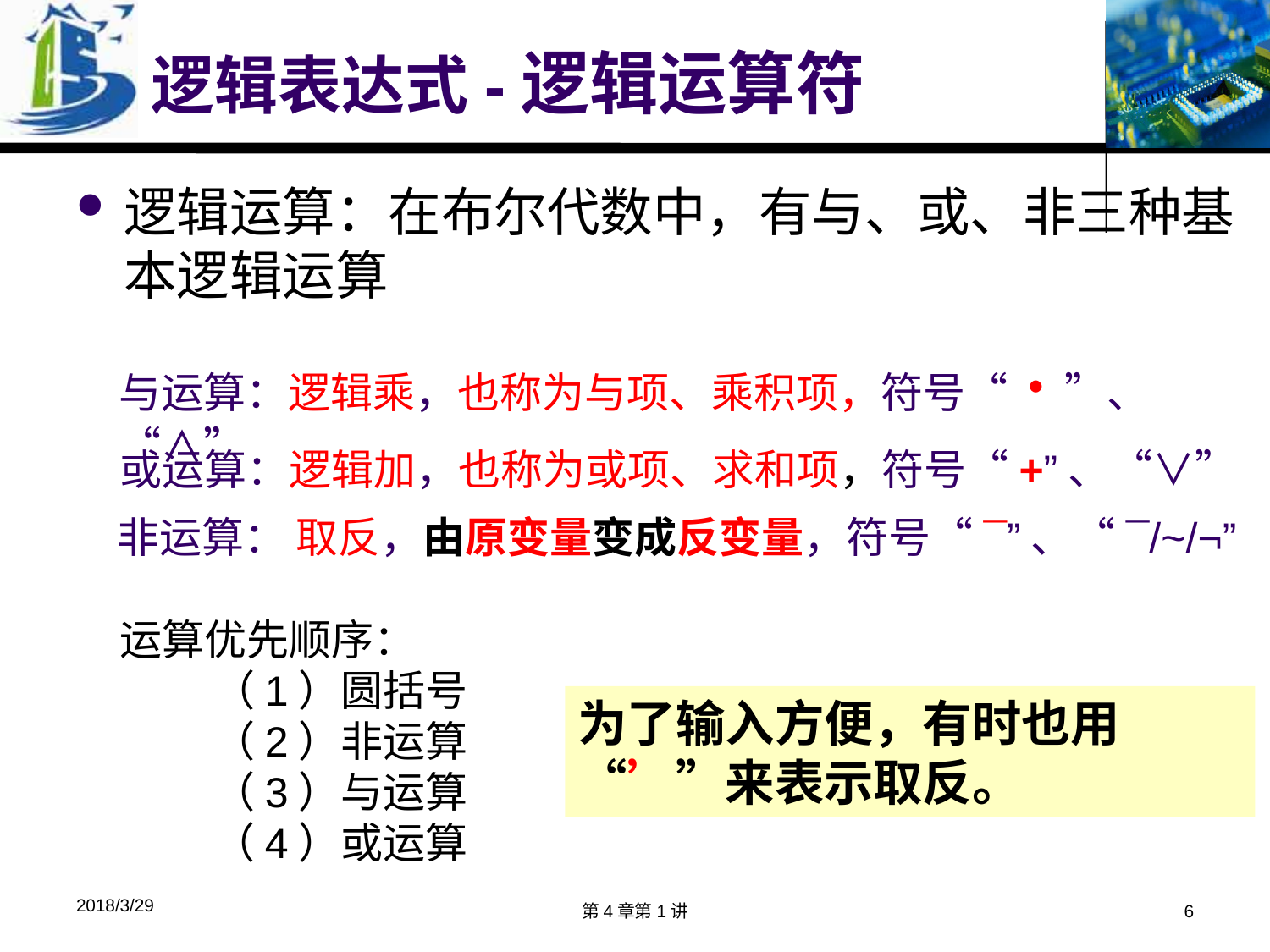

# 逻辑表达式-逻辑运算符
逻辑运算：在布尔代数中，有与、或、非三种基本逻辑运算
与运算：逻辑乘，也称为与项、乘积项，符号“•”、“∧”
或运算：逻辑加，也称为或项、求和项，符号“+”、“∨”
非运算： 取反，由原变量变成反变量，符号“¯”、“¯/~/¬”
运算优先顺序：
  （1）圆括号
  （2）非运算
  （3）与运算
  （4）或运算
为了输入方便，有时也用“’”来表示取反。
2018/3/29
第4章第1讲
6